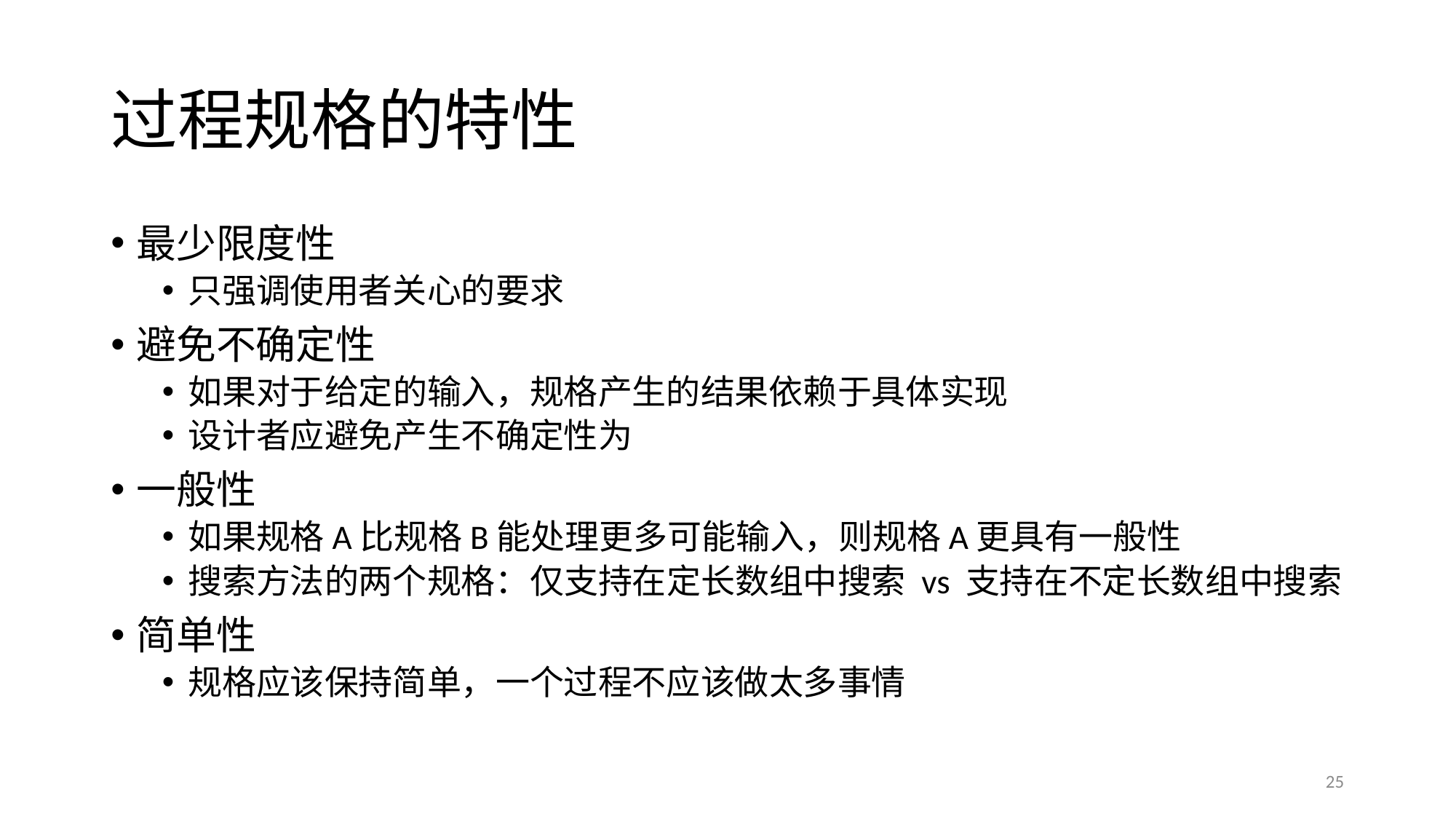

# 过程规格的特性
最少限度性
只强调使用者关心的要求
避免不确定性
如果对于给定的输入，规格产生的结果依赖于具体实现
设计者应避免产生不确定性为
一般性
如果规格A比规格B能处理更多可能输入，则规格A更具有一般性
搜索方法的两个规格：仅支持在定长数组中搜索 vs 支持在不定长数组中搜索
简单性
规格应该保持简单，一个过程不应该做太多事情
25